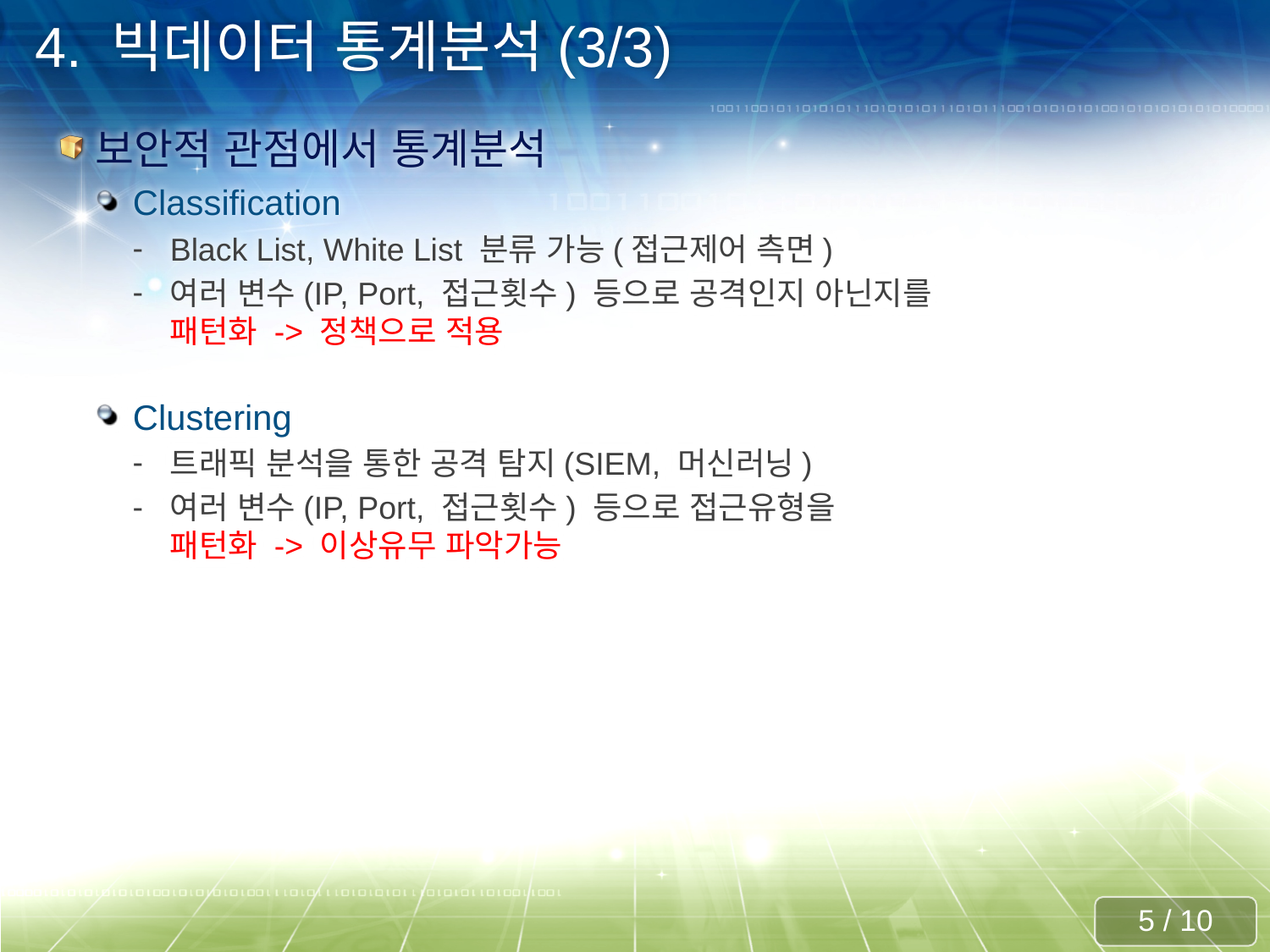

# 4. 빅데이터 통계분석(3/3)
보안적 관점에서 통계분석
Classification
Black List, White List 분류 가능(접근제어 측면)
여러 변수(IP, Port, 접근횟수) 등으로 공격인지 아닌지를
패턴화 -> 정책으로 적용
Clustering
트래픽 분석을 통한 공격 탐지(SIEM, 머신러닝)
여러 변수(IP, Port, 접근횟수) 등으로 접근유형을
패턴화 -> 이상유무 파악가능